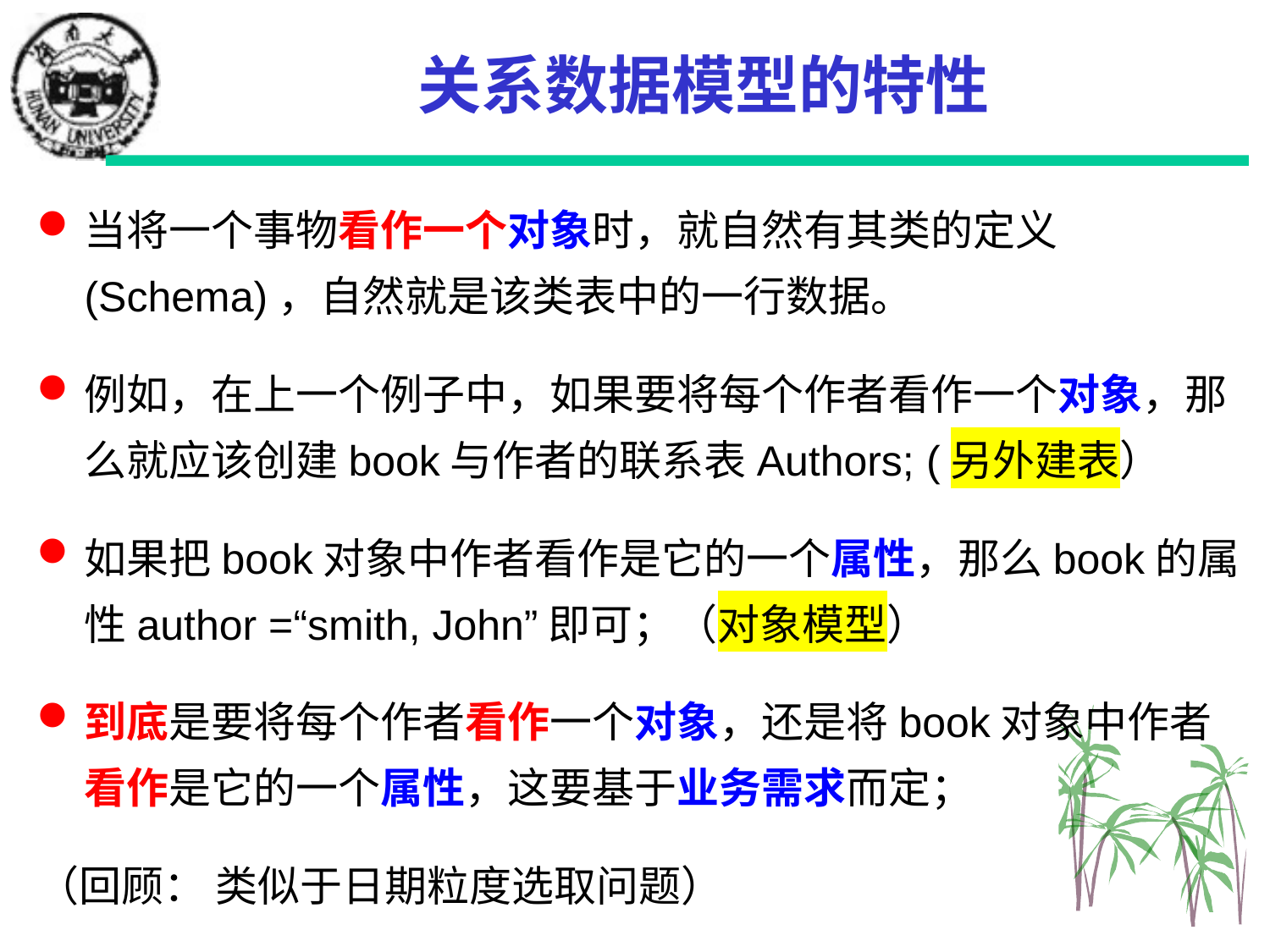

# 关系数据模型的特性
当将一个事物看作一个对象时，就自然有其类的定义(Schema)，自然就是该类表中的一行数据。
例如，在上一个例子中，如果要将每个作者看作一个对象，那么就应该创建book与作者的联系表Authors; (另外建表）
如果把book对象中作者看作是它的一个属性，那么book的属性author =“smith, John”即可；（对象模型）
到底是要将每个作者看作一个对象，还是将book对象中作者看作是它的一个属性，这要基于业务需求而定；
（回顾： 类似于日期粒度选取问题）